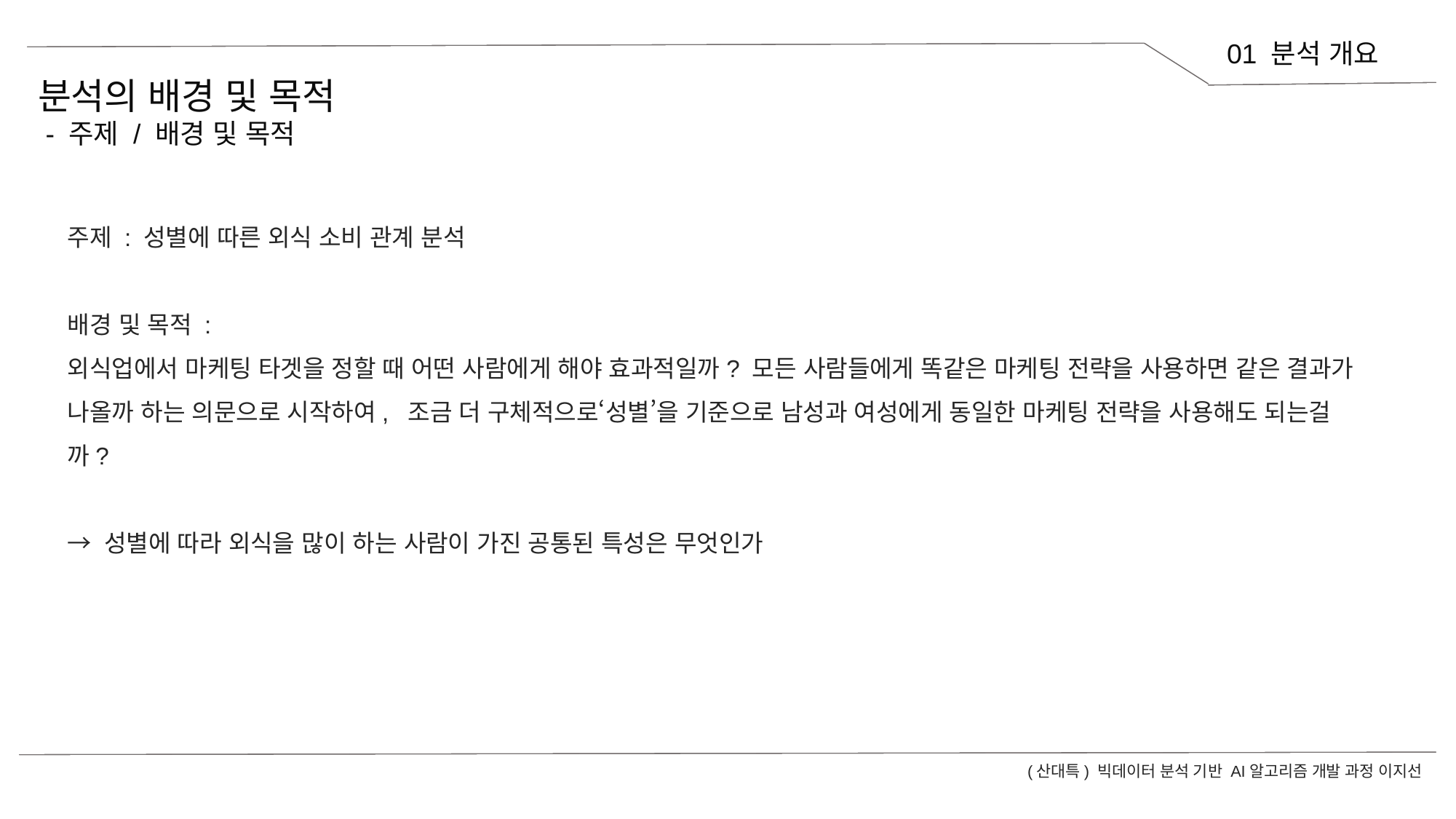

01 분석 개요
분석의 배경 및 목적
 - 주제 / 배경 및 목적
주제 : 성별에 따른 외식 소비 관계 분석

배경 및 목적 :
외식업에서 마케팅 타겟을 정할 때 어떤 사람에게 해야 효과적일까? 모든 사람들에게 똑같은 마케팅 전략을 사용하면 같은 결과가 나올까 하는 의문으로 시작하여,  조금 더 구체적으로‘성별’을 기준으로 남성과 여성에게 동일한 마케팅 전략을 사용해도 되는걸까?

→ 성별에 따라 외식을 많이 하는 사람이 가진 공통된 특성은 무엇인가